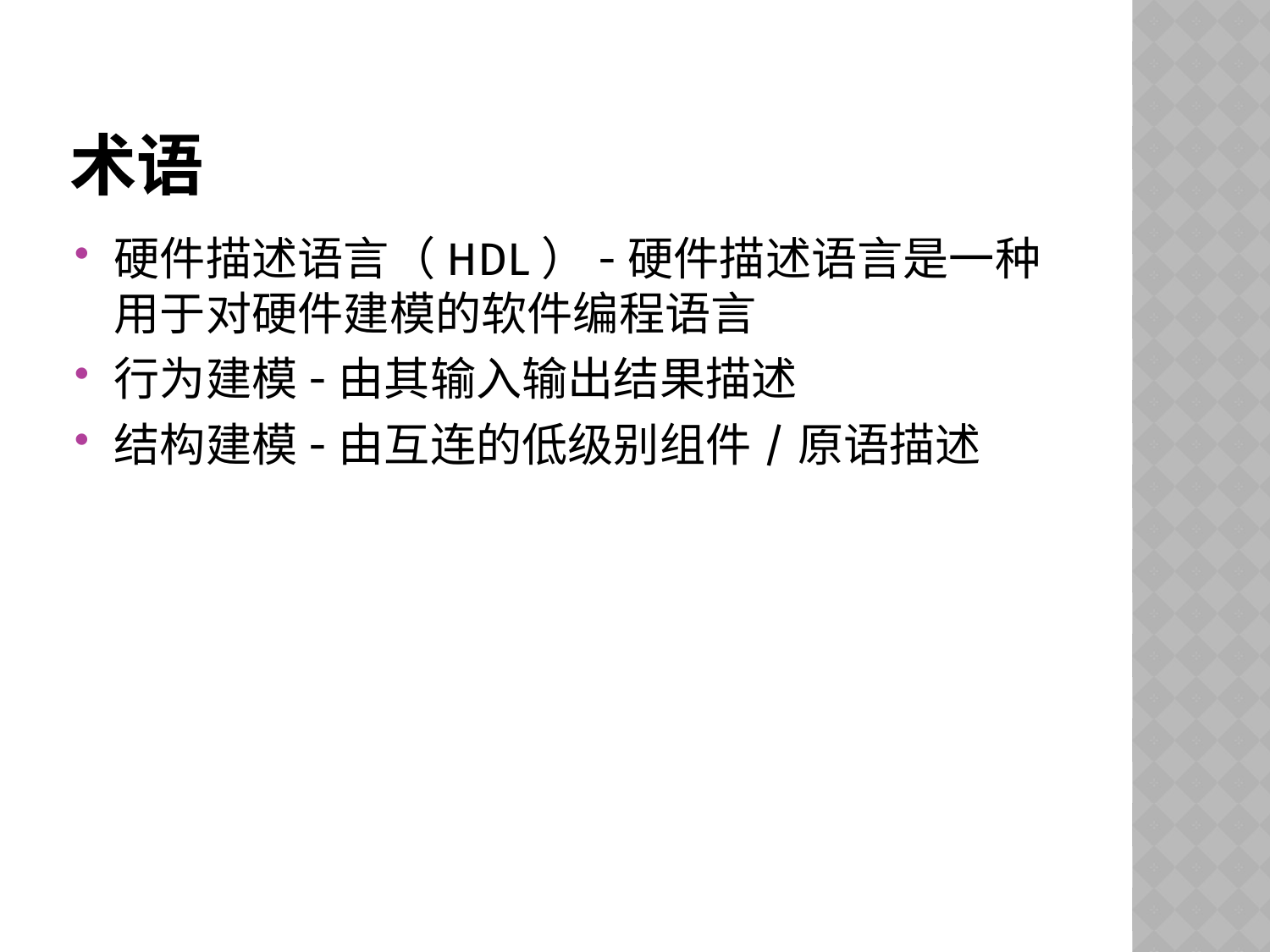

# 术语
硬件描述语言（HDL）-硬件描述语言是一种用于对硬件建模的软件编程语言
行为建模-由其输入输出结果描述
结构建模-由互连的低级别组件/原语描述